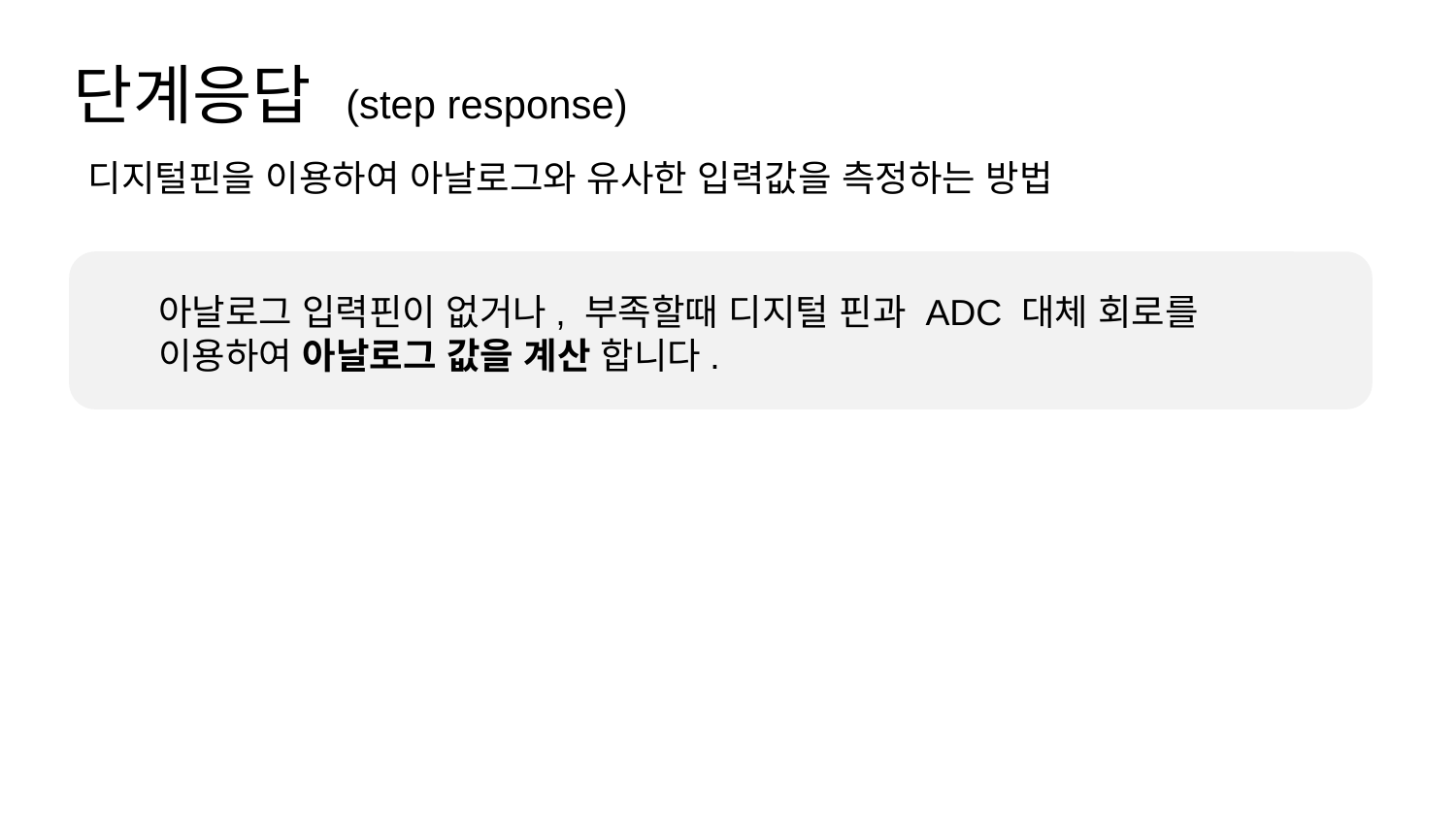

단계응답 (step response)
디지털핀을 이용하여 아날로그와 유사한 입력값을 측정하는 방법

아날로그 입력핀이 없거나, 부족할때 디지털 핀과 ADC 대체 회로를 이용하여 아날로그 값을 계산 합니다.